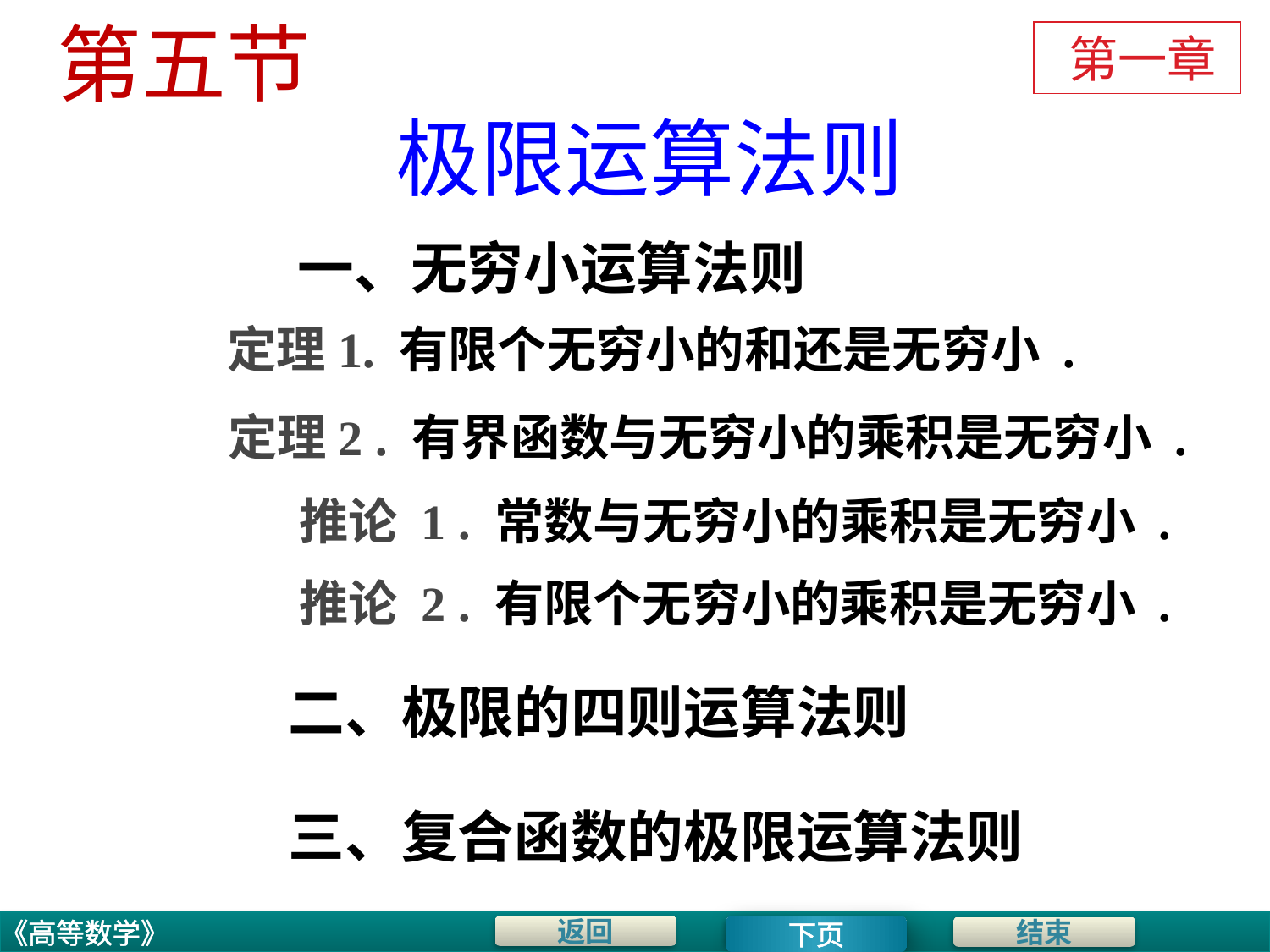

# 第五节
 第一章
极限运算法则
一、无穷小运算法则
定理1. 有限个无穷小的和还是无穷小 .
定理2 . 有界函数与无穷小的乘积是无穷小 .
推论 1 . 常数与无穷小的乘积是无穷小 .
推论 2 . 有限个无穷小的乘积是无穷小 .
二、极限的四则运算法则
三、复合函数的极限运算法则
下页